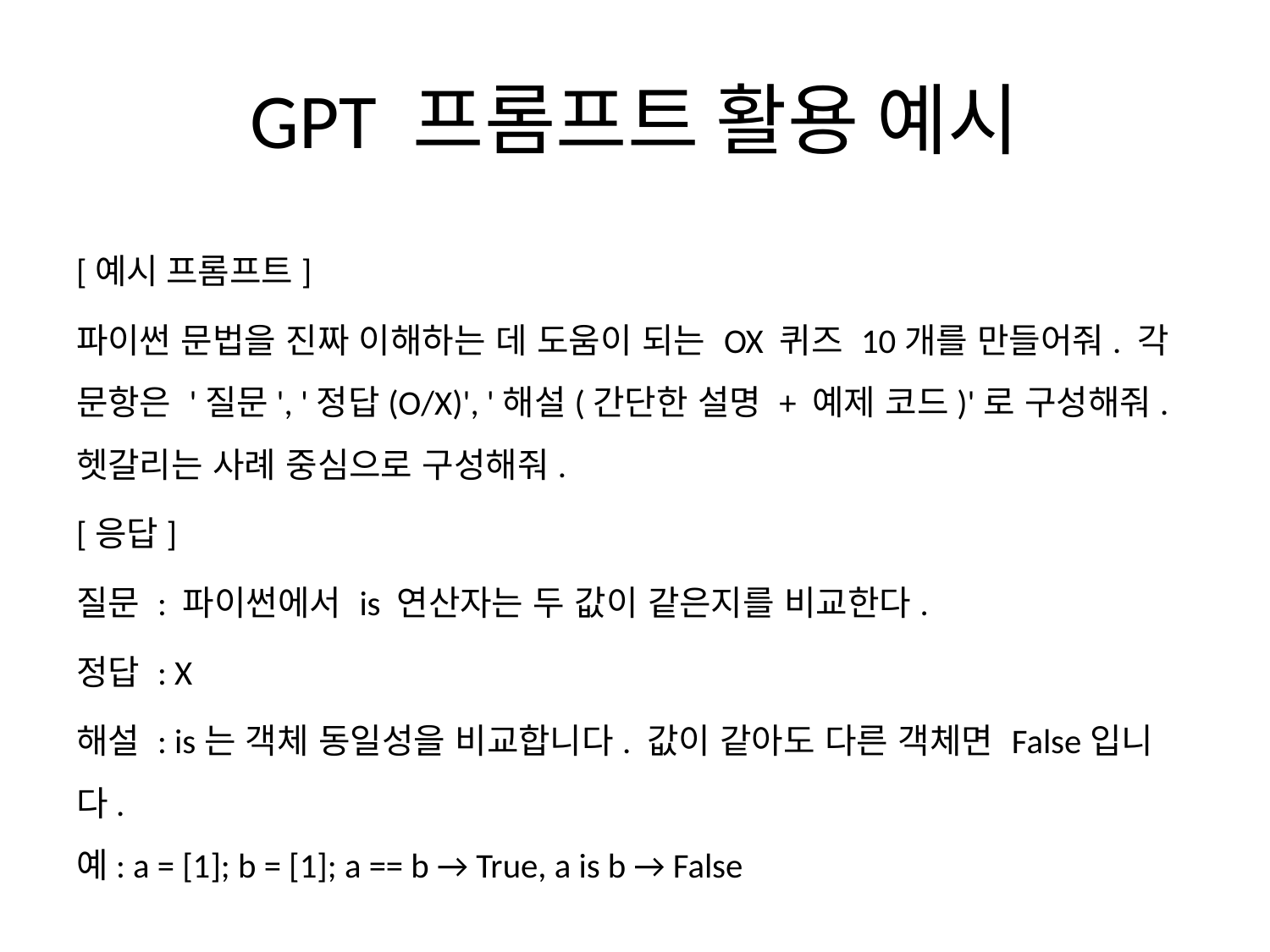

# GPT 프롬프트 활용 예시
[예시 프롬프트]
파이썬 문법을 진짜 이해하는 데 도움이 되는 OX 퀴즈 10개를 만들어줘. 각 문항은 '질문', '정답(O/X)', '해설(간단한 설명 + 예제 코드)'로 구성해줘. 헷갈리는 사례 중심으로 구성해줘.
[응답]
질문 : 파이썬에서 is 연산자는 두 값이 같은지를 비교한다.
정답 : X
해설 : is는 객체 동일성을 비교합니다. 값이 같아도 다른 객체면 False입니다.
예: a = [1]; b = [1]; a == b → True, a is b → False